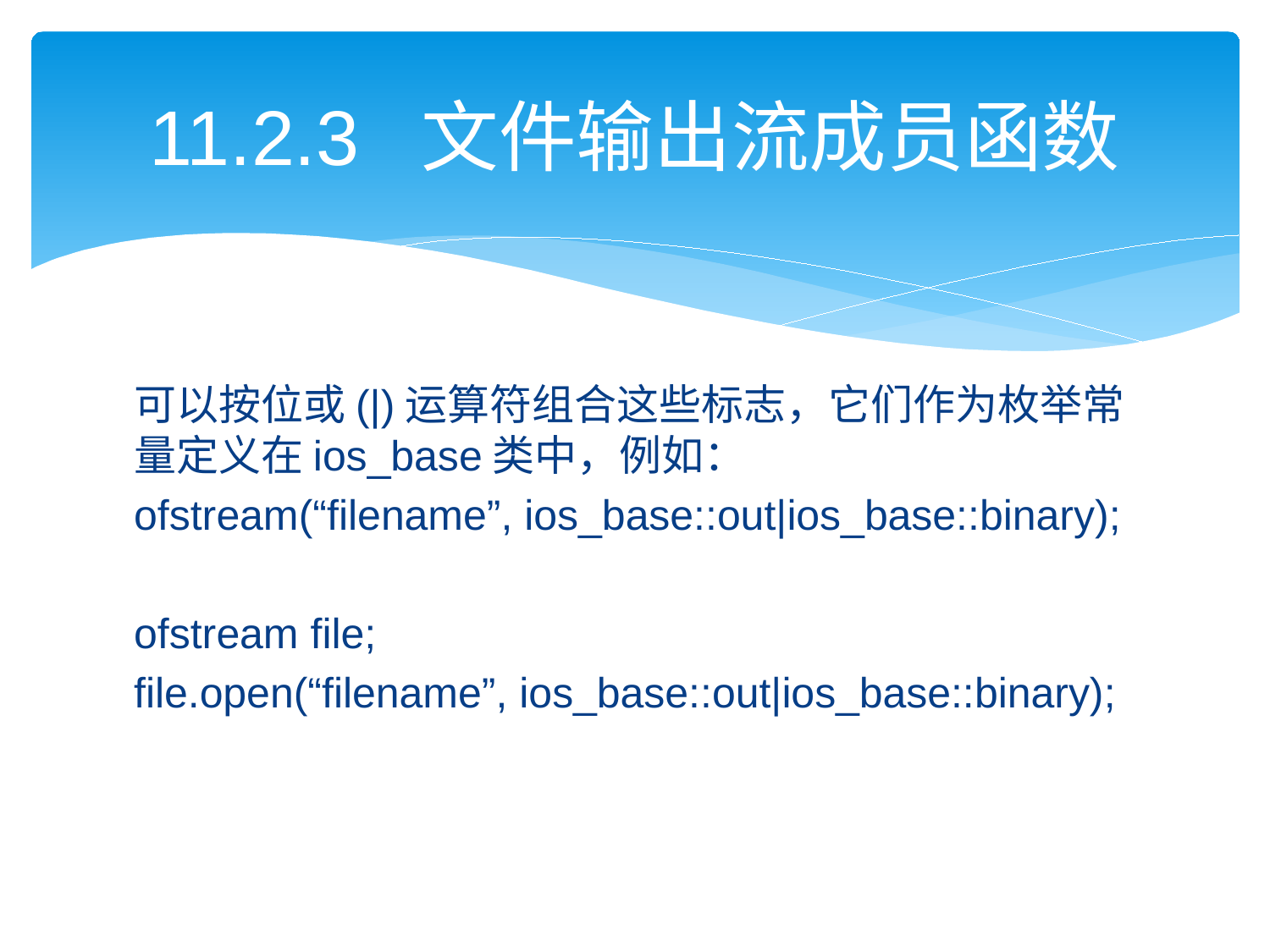

# 11.2.3  文件输出流成员函数
可以按位或(|)运算符组合这些标志，它们作为枚举常量定义在ios_base类中，例如：
ofstream(“filename”, ios_base::out|ios_base::binary);

ofstream file;
file.open(“filename”, ios_base::out|ios_base::binary);